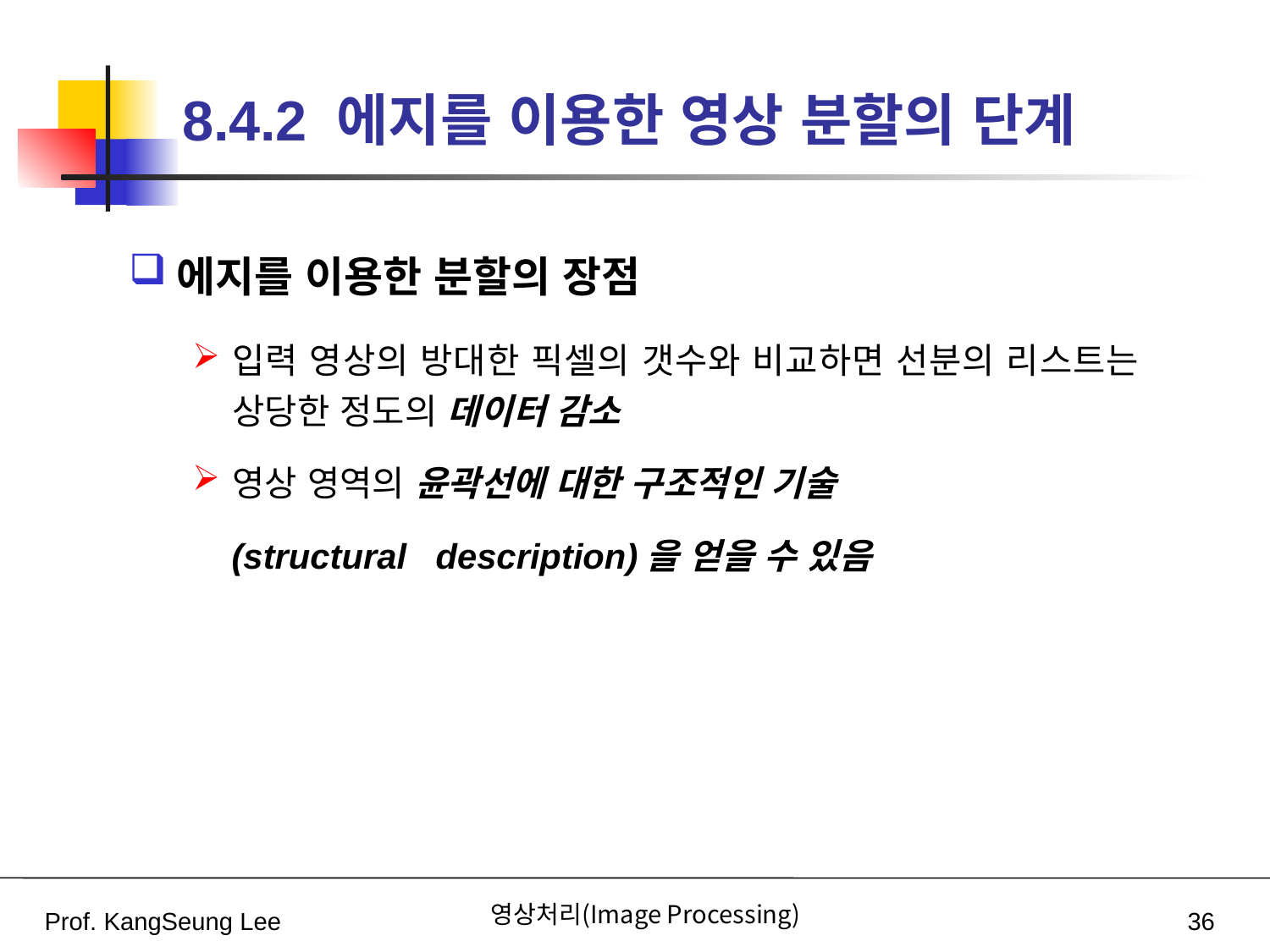

# 8.4.2 에지를 이용한 영상 분할의 단계
에지를 이용한 분할의 장점
입력 영상의 방대한 픽셀의 갯수와 비교하면 선분의 리스트는 상당한 정도의 데이터 감소
영상 영역의 윤곽선에 대한 구조적인 기술
    (structural   description)을 얻을 수 있음
Prof. KangSeung Lee
영상처리(Image Processing)
36